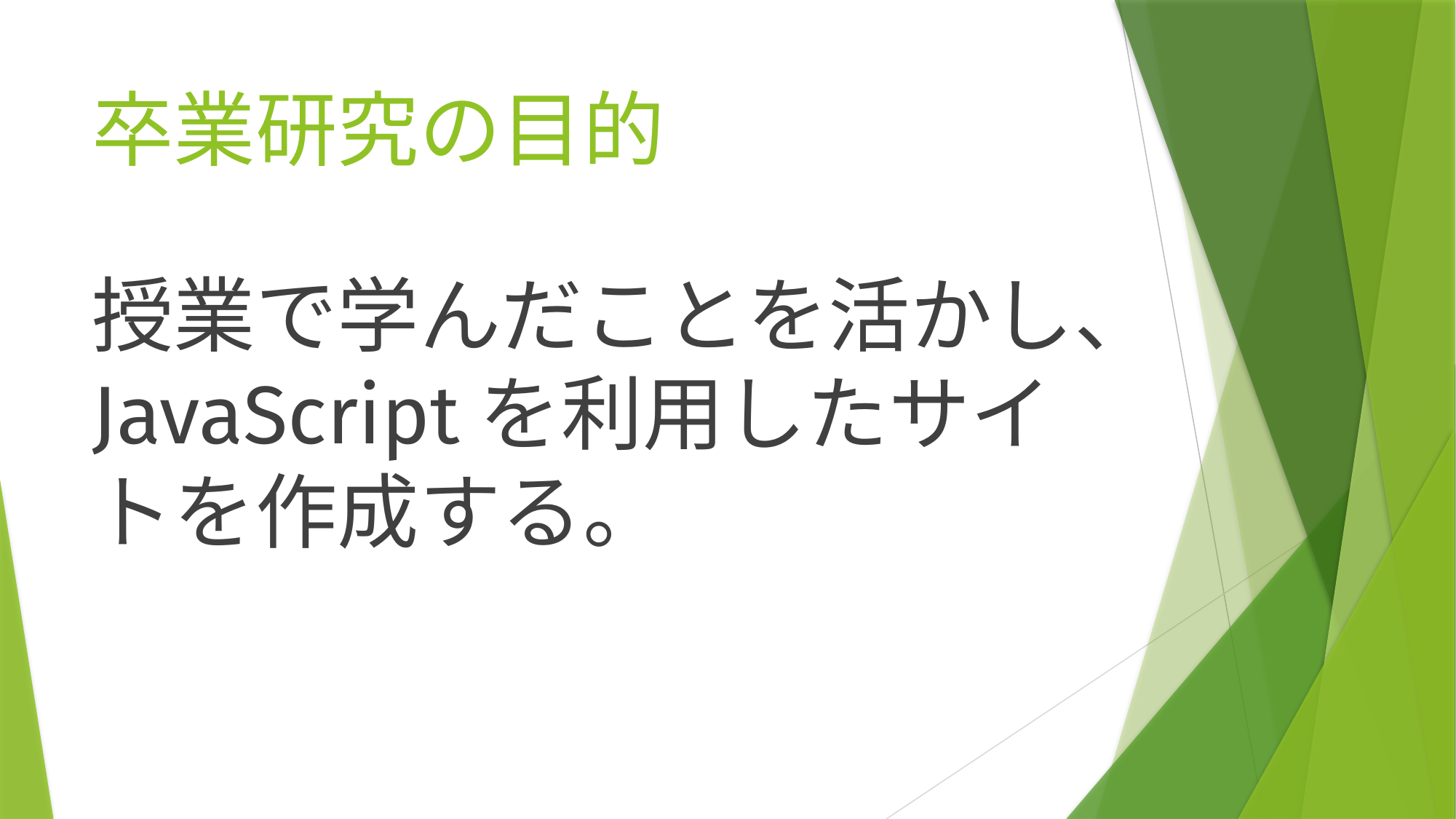

# 卒業研究の目的
授業で学んだことを活かし、JavaScriptを利用したサイトを作成する。